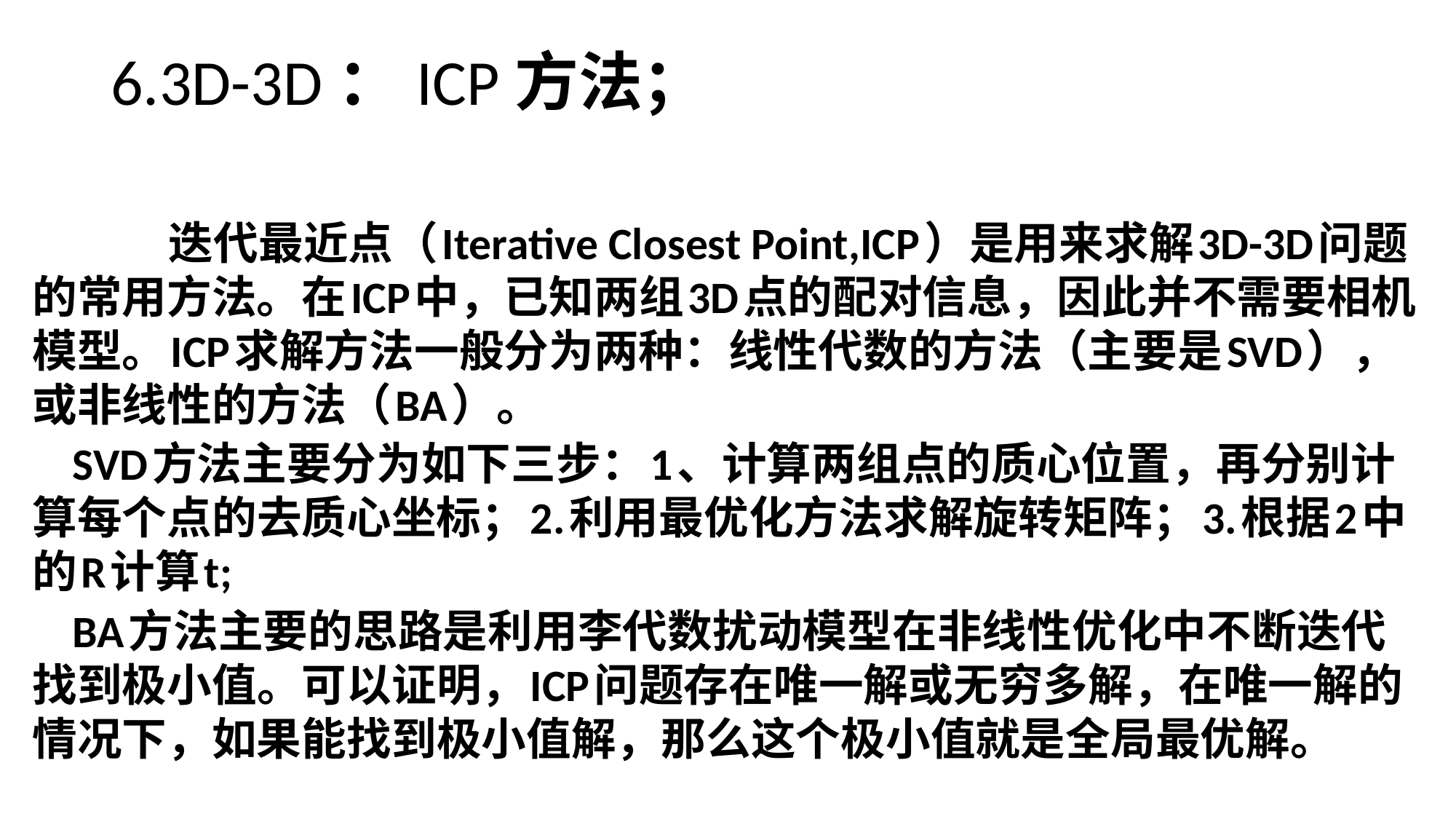

# 6.3D-3D：ICP方法；

             迭代最近点（Iterative Closest Point,ICP）是用来求解3D-3D问题的常用方法。在ICP中，已知两组3D点的配对信息，因此并不需要相机模型。ICP求解方法一般分为两种：线性代数的方法（主要是SVD），或非线性的方法（BA）。
	SVD方法主要分为如下三步：1、计算两组点的质心位置，再分别计算每个点的去质心坐标；2.利用最优化方法求解旋转矩阵；3.根据2中的R计算t;
	BA方法主要的思路是利用李代数扰动模型在非线性优化中不断迭代找到极小值。可以证明，ICP问题存在唯一解或无穷多解，在唯一解的情况下，如果能找到极小值解，那么这个极小值就是全局最优解。